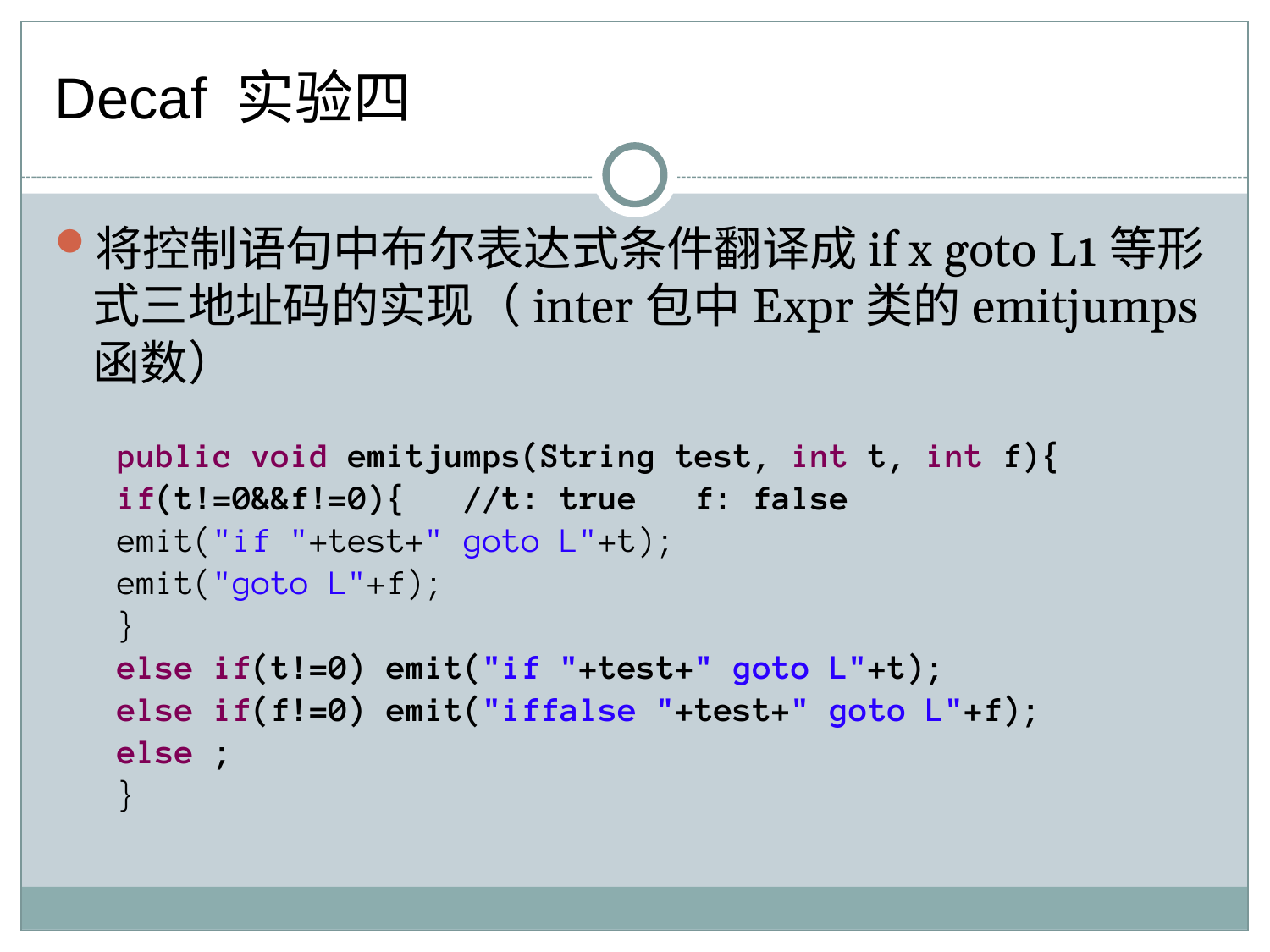

Decaf 实验四
将控制语句中布尔表达式条件翻译成if x goto L1等形式三地址码的实现（inter包中Expr类的emitjumps函数）
public void emitjumps(String test, int t, int f){
if(t!=0&&f!=0){   //t: true   f: false
emit("if "+test+" goto L"+t);
emit("goto L"+f);
}
else if(t!=0) emit("if "+test+" goto L"+t);
else if(f!=0) emit("iffalse "+test+" goto L"+f);
else ;
}